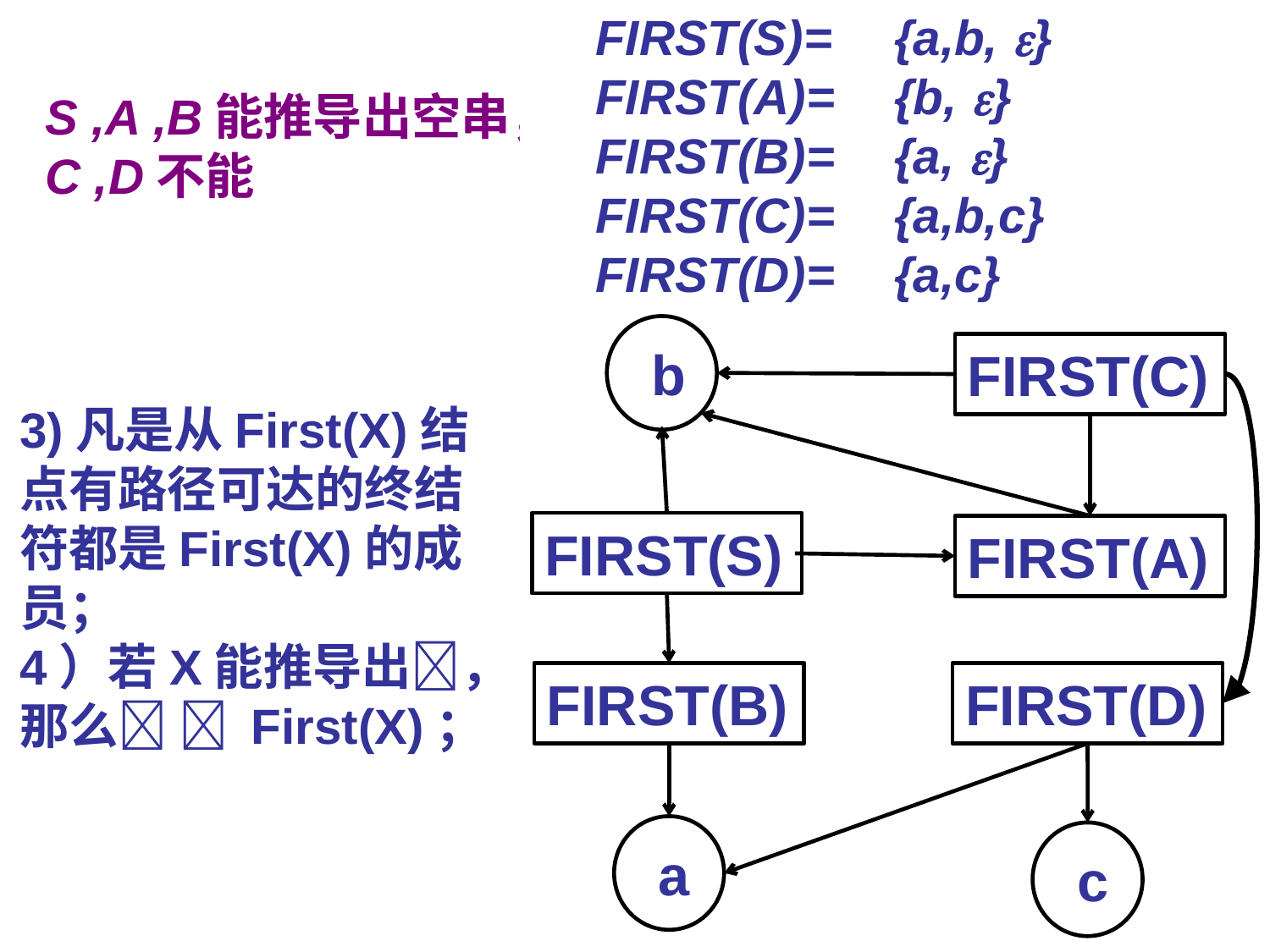

FIRST(S)=
FIRST(A)=
FIRST(B)=
FIRST(C)=
FIRST(D)=
{a,b, ε}
{b, ε}
{a, ε}
{a,b,c}
{a,c}

 S ,A ,B能推导出空串，
 C ,D不能
 b
FIRST(C)
3)凡是从First(X)结点有路径可达的终结符都是First(X)的成员；
4）若X能推导出ε，那么ε ∈ First(X)；
FIRST(S)
FIRST(A)
FIRST(B)
FIRST(D)
 a
 c